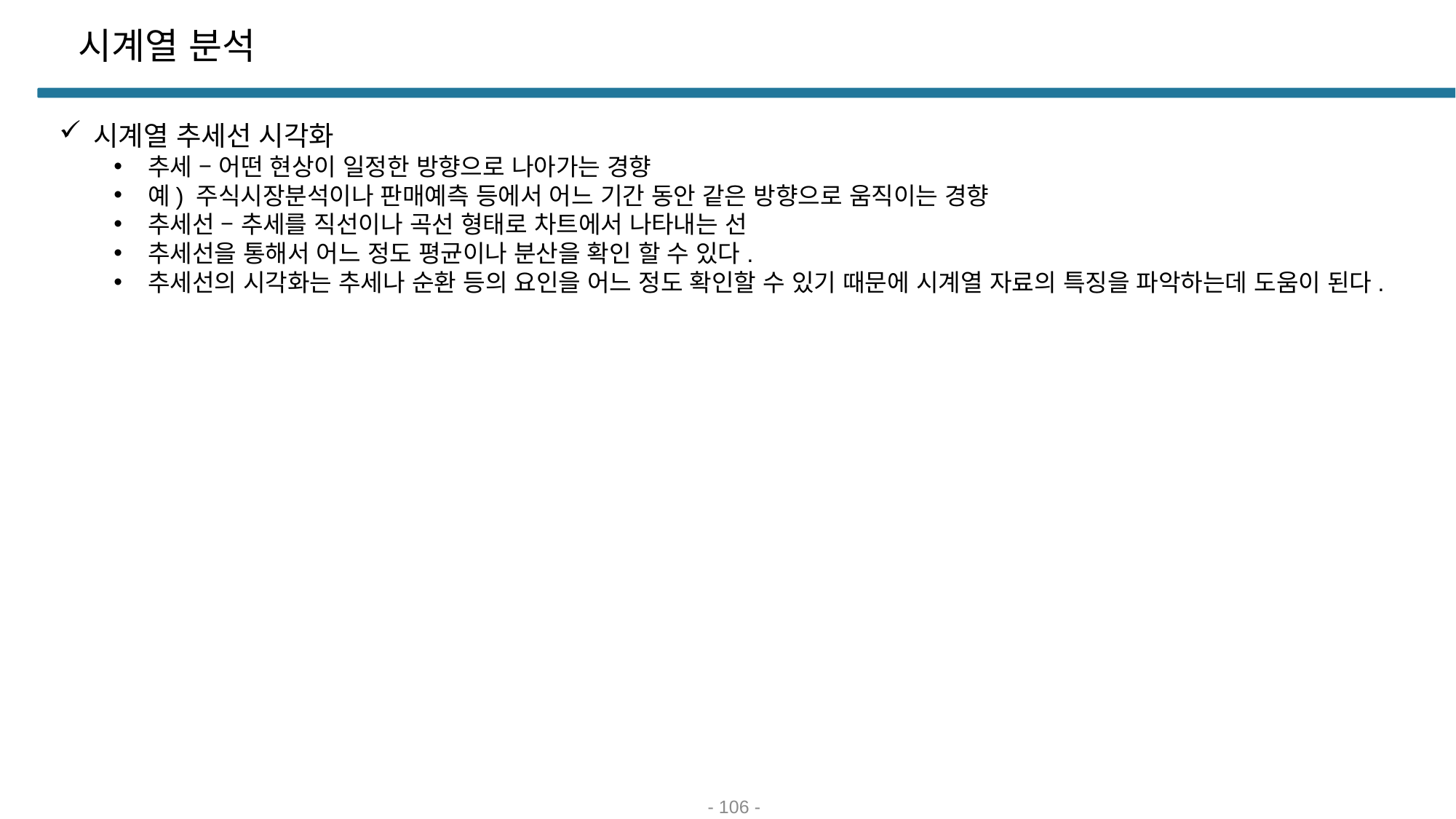

시계열 분석
#
시계열 추세선 시각화
추세 – 어떤 현상이 일정한 방향으로 나아가는 경향
예) 주식시장분석이나 판매예측 등에서 어느 기간 동안 같은 방향으로 움직이는 경향
추세선 – 추세를 직선이나 곡선 형태로 차트에서 나타내는 선
추세선을 통해서 어느 정도 평균이나 분산을 확인 할 수 있다.
추세선의 시각화는 추세나 순환 등의 요인을 어느 정도 확인할 수 있기 때문에 시계열 자료의 특징을 파악하는데 도움이 된다.

- 106 -